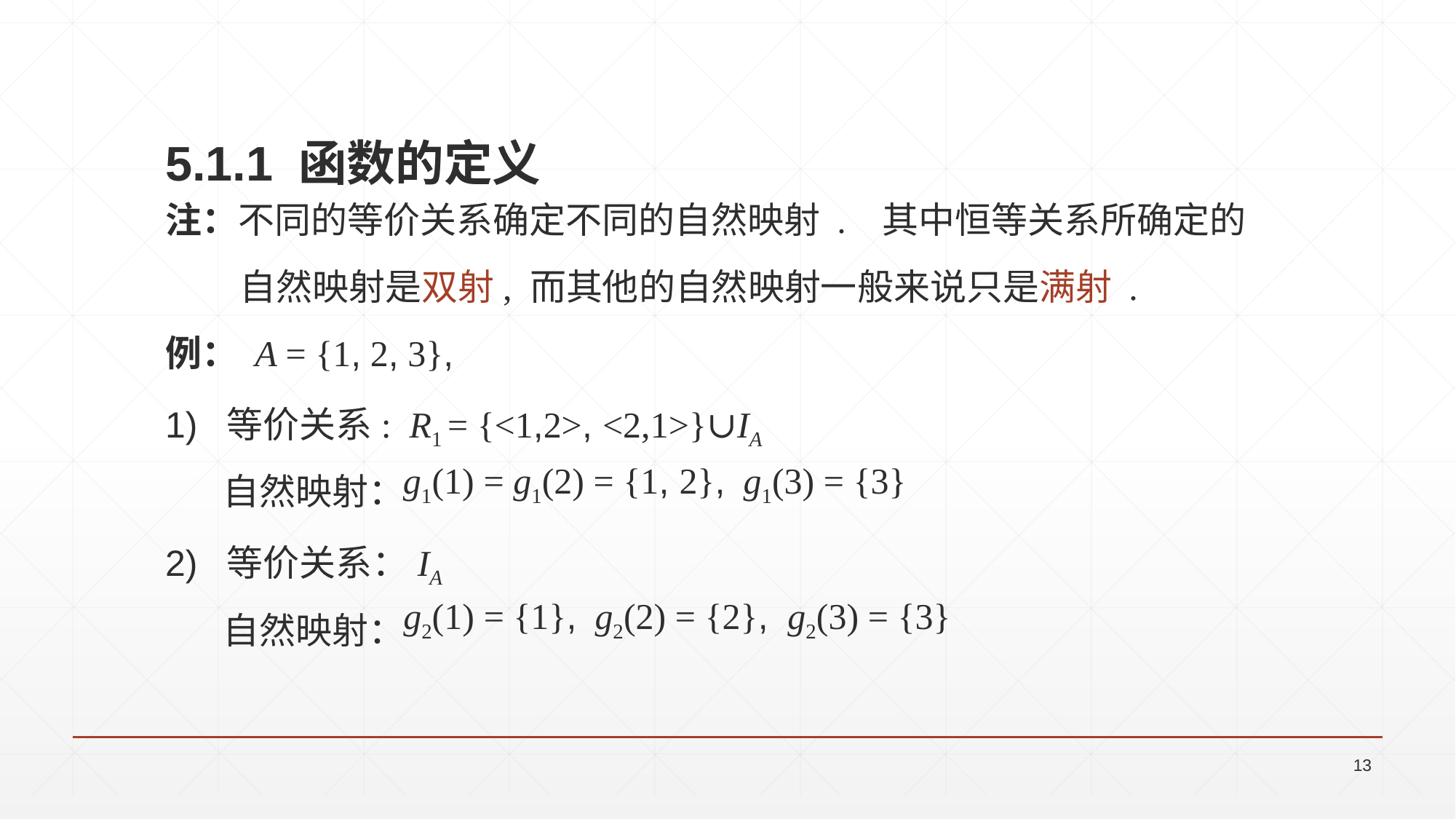

5.1.1 函数的定义
注：不同的等价关系确定不同的自然映射 .   其中恒等关系所确定的
        自然映射是双射, 而其他的自然映射一般来说只是满射 .
例： A = {1, 2, 3},
1)  等价关系:  R1 = {<1,2>, <2,1>}∪IA
      自然映射：
2)  等价关系：IA
      自然映射：
g1(1) = g1(2) = {1, 2},  g1(3) = {3}
g2(1) = {1},  g2(2) = {2},  g2(3) = {3}
13